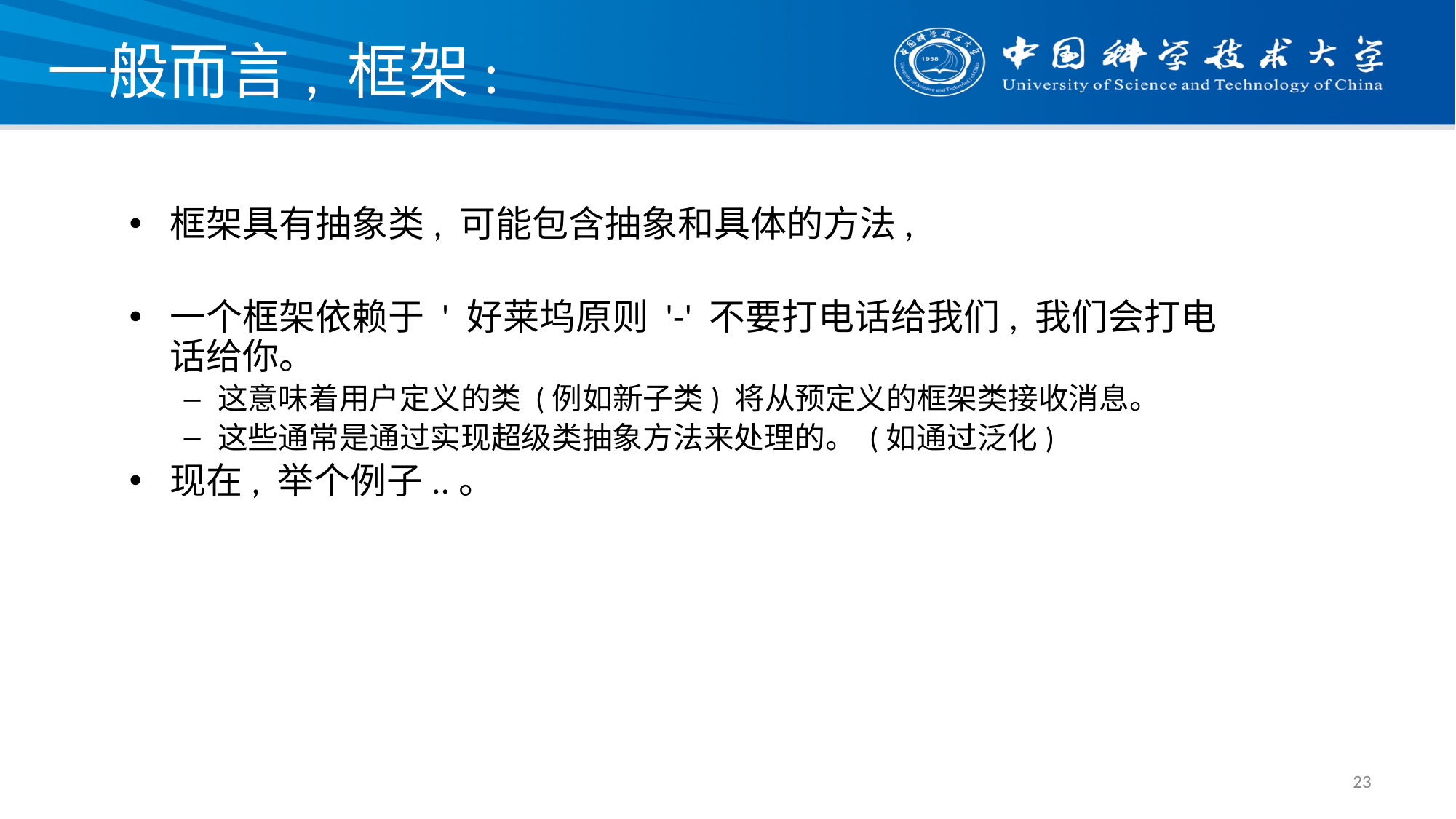

# 一般而言, 框架:
框架具有抽象类, 可能包含抽象和具体的方法,

一个框架依赖于 ' 好莱坞原则 '-' 不要打电话给我们, 我们会打电话给你。
这意味着用户定义的类 (例如新子类) 将从预定义的框架类接收消息。
这些通常是通过实现超级类抽象方法来处理的。 (如通过泛化)
现在, 举个例子..。

23